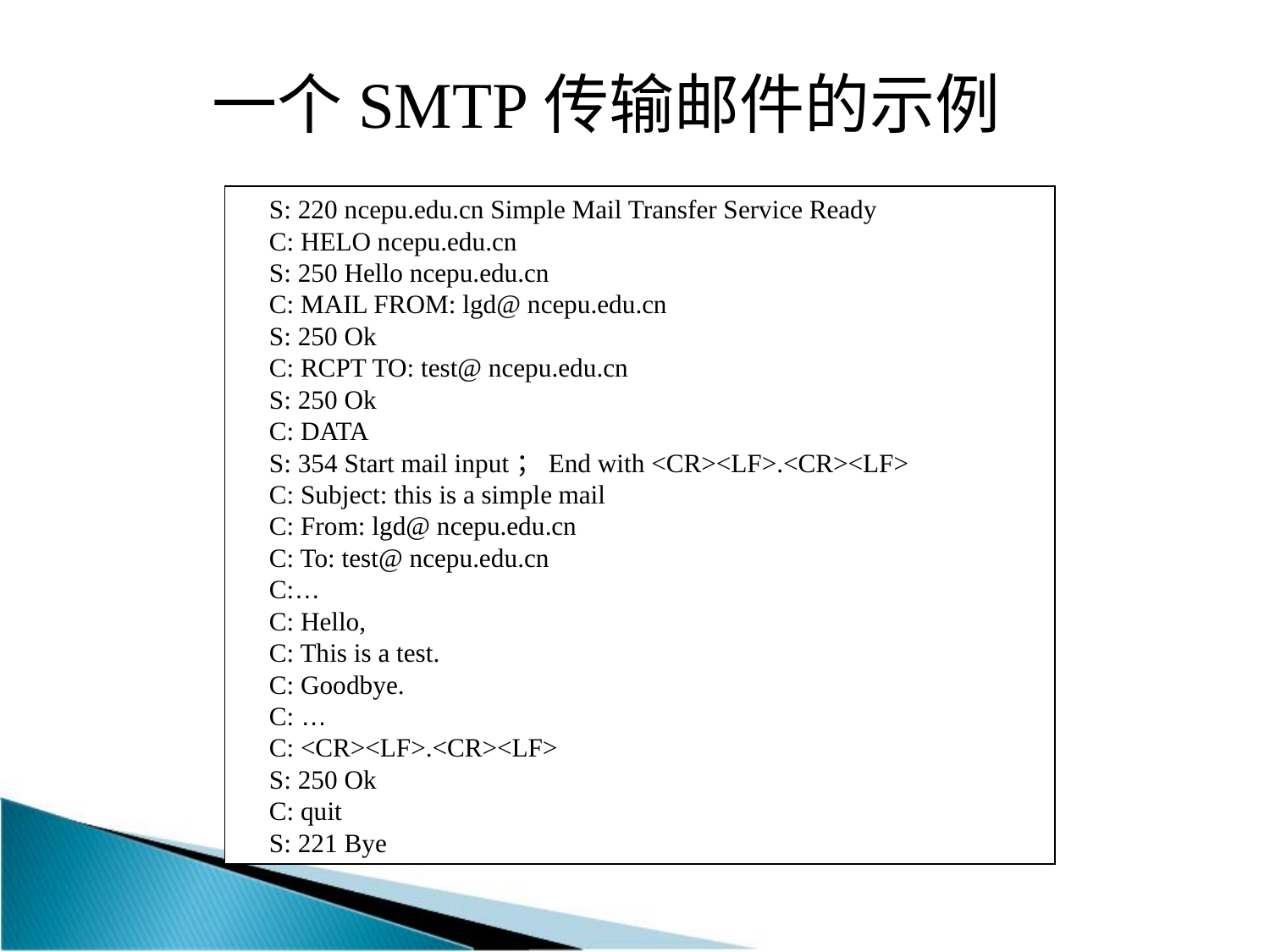

一个SMTP传输邮件的示例
S: 220 ncepu.edu.cn Simple Mail Transfer Service Ready
C: HELO ncepu.edu.cn
S: 250 Hello ncepu.edu.cn
C: MAIL FROM: lgd@ ncepu.edu.cn
S: 250 Ok
C: RCPT TO: test@ ncepu.edu.cn
S: 250 Ok
C: DATA
S: 354 Start mail input；End with <CR><LF>.<CR><LF>
C: Subject: this is a simple mail
C: From: lgd@ ncepu.edu.cn
C: To: test@ ncepu.edu.cn
C:…
C: Hello,
C: This is a test.
C: Goodbye.
C: …
C: <CR><LF>.<CR><LF>
S: 250 Ok
C: quit
S: 221 Bye